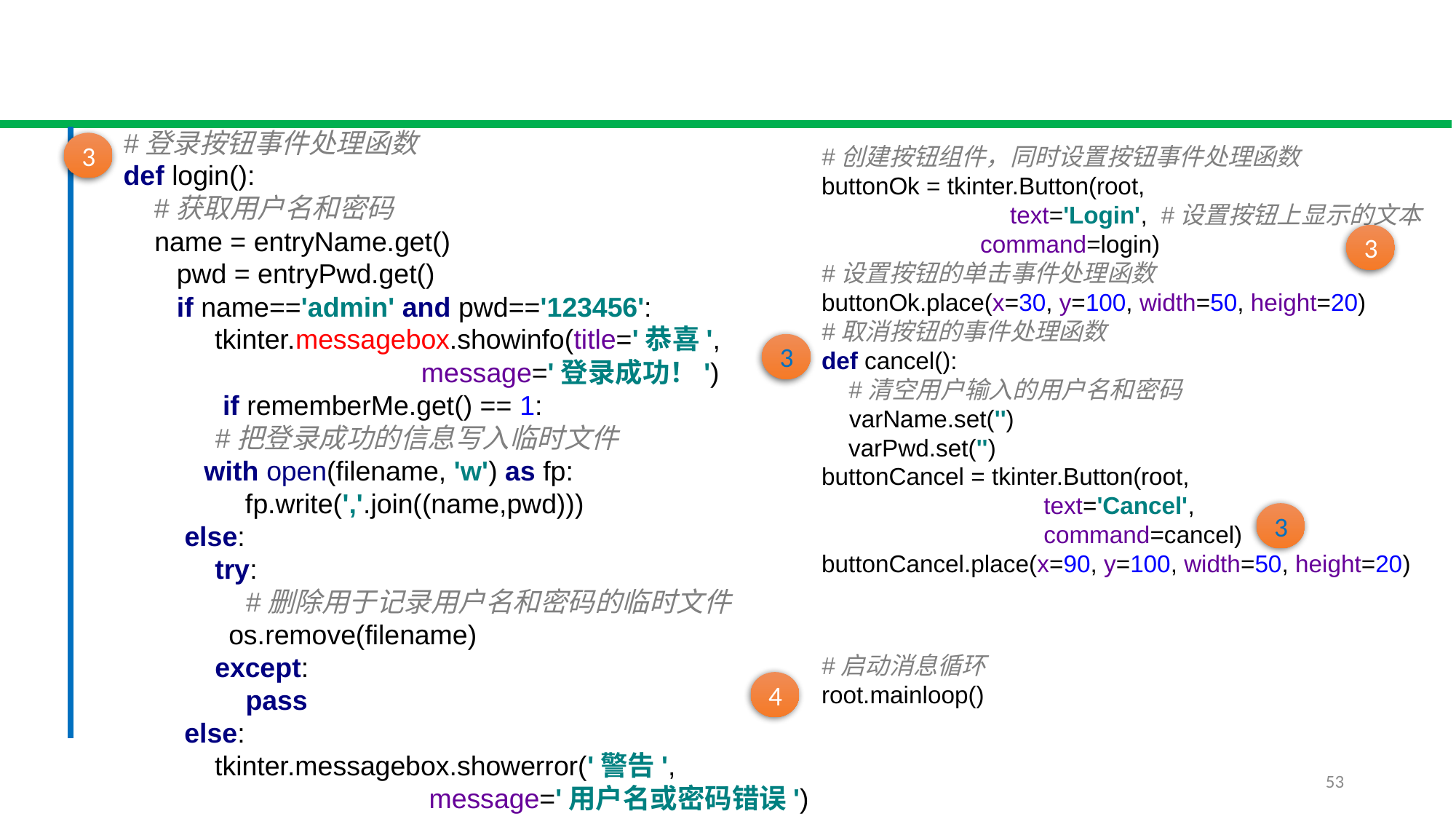

#登录按钮事件处理函数
def login():
    #获取用户名和密码
    name = entryName.get()
       pwd = entryPwd.get()
       if name=='admin' and pwd=='123456':
            tkinter.messagebox.showinfo(title='恭喜',
                                       message='登录成功！')
             if rememberMe.get() == 1:
            #把登录成功的信息写入临时文件
            with open(filename, 'w') as fp:
                fp.write(','.join((name,pwd)))
        else:
            try:
                #删除用于记录用户名和密码的临时文件
                os.remove(filename)
            except:
                pass
        else:
            tkinter.messagebox.showerror('警告',
                                        message='用户名或密码错误')
3
#创建按钮组件，同时设置按钮事件处理函数
buttonOk = tkinter.Button(root,
                            text='Login',  #设置按钮上显示的文本
                            command=login)
#设置按钮的单击事件处理函数
buttonOk.place(x=30, y=100, width=50, height=20)
#取消按钮的事件处理函数
def cancel():
    #清空用户输入的用户名和密码
    varName.set('')
    varPwd.set('')
buttonCancel = tkinter.Button(root,
                                 text='Cancel',
                                 command=cancel)
buttonCancel.place(x=90, y=100, width=50, height=20)
#启动消息循环
root.mainloop()
3
3
3
4
53